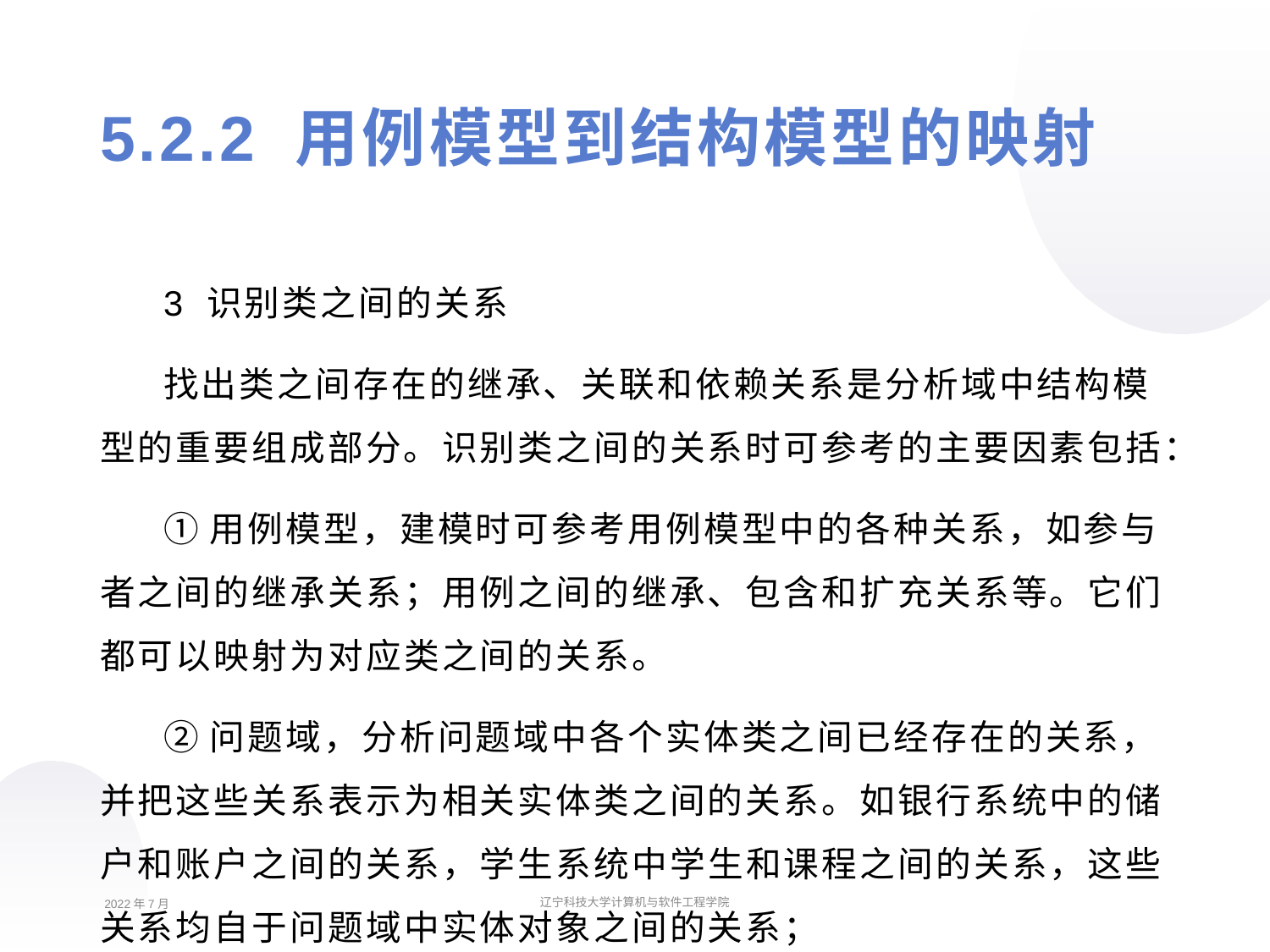

5.2.2 用例模型到结构模型的映射
3 识别类之间的关系
找出类之间存在的继承、关联和依赖关系是分析域中结构模型的重要组成部分。识别类之间的关系时可参考的主要因素包括：
①用例模型，建模时可参考用例模型中的各种关系，如参与者之间的继承关系；用例之间的继承、包含和扩充关系等。它们都可以映射为对应类之间的关系。
②问题域，分析问题域中各个实体类之间已经存在的关系，并把这些关系表示为相关实体类之间的关系。如银行系统中的储户和账户之间的关系，学生系统中学生和课程之间的关系，这些关系均自于问题域中实体对象之间的关系；

2022年7月
辽宁科技大学计算机与软件工程学院
74